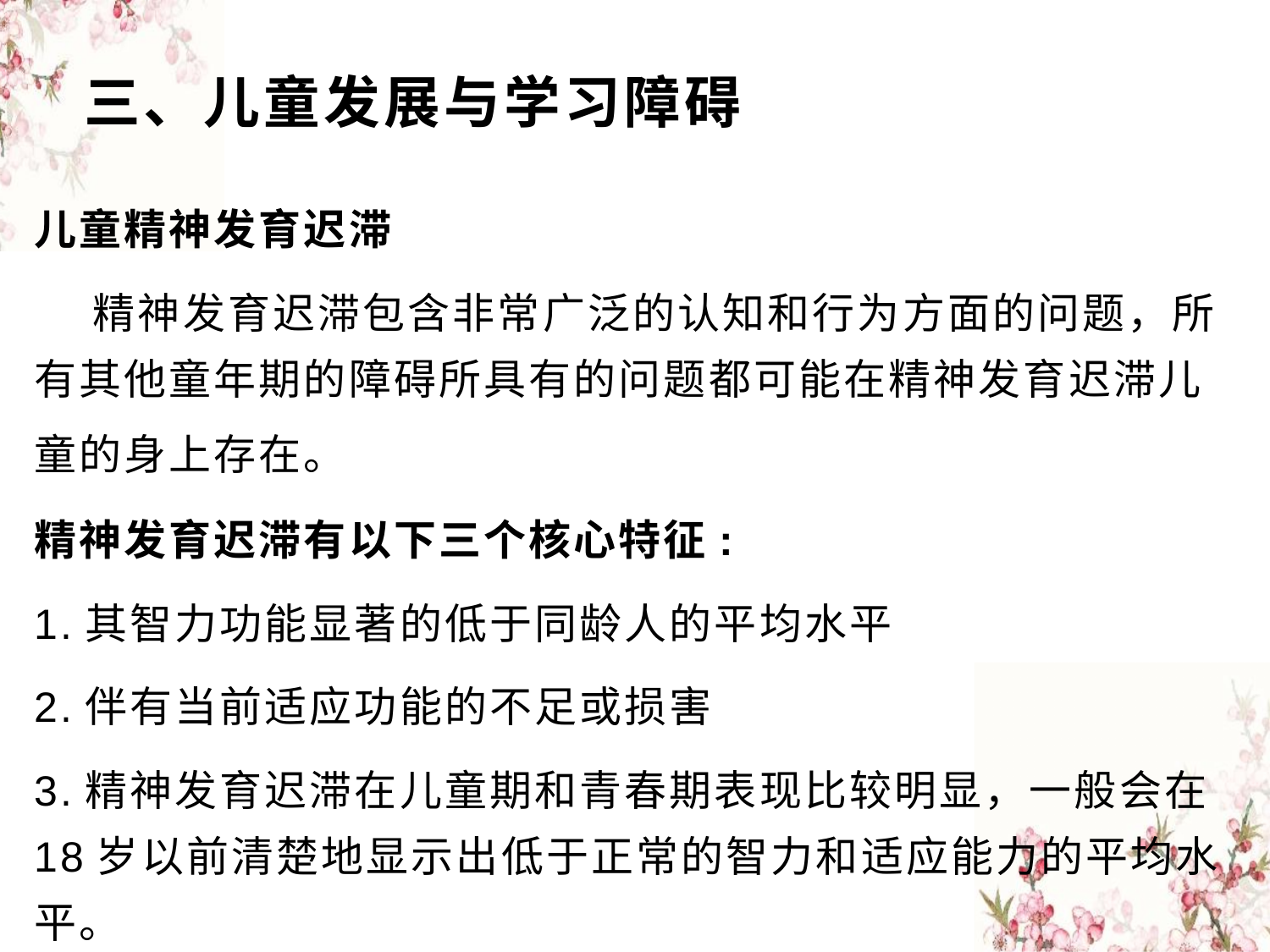

# 三、儿童发展与学习障碍
儿童精神发育迟滞
    精神发育迟滞包含非常广泛的认知和行为方面的问题，所有其他童年期的障碍所具有的问题都可能在精神发育迟滞儿童的身上存在。
精神发育迟滞有以下三个核心特征:
1.其智力功能显著的低于同龄人的平均水平
2.伴有当前适应功能的不足或损害
3.精神发育迟滞在儿童期和青春期表现比较明显，一般会在18岁以前清楚地显示出低于正常的智力和适应能力的平均水平。